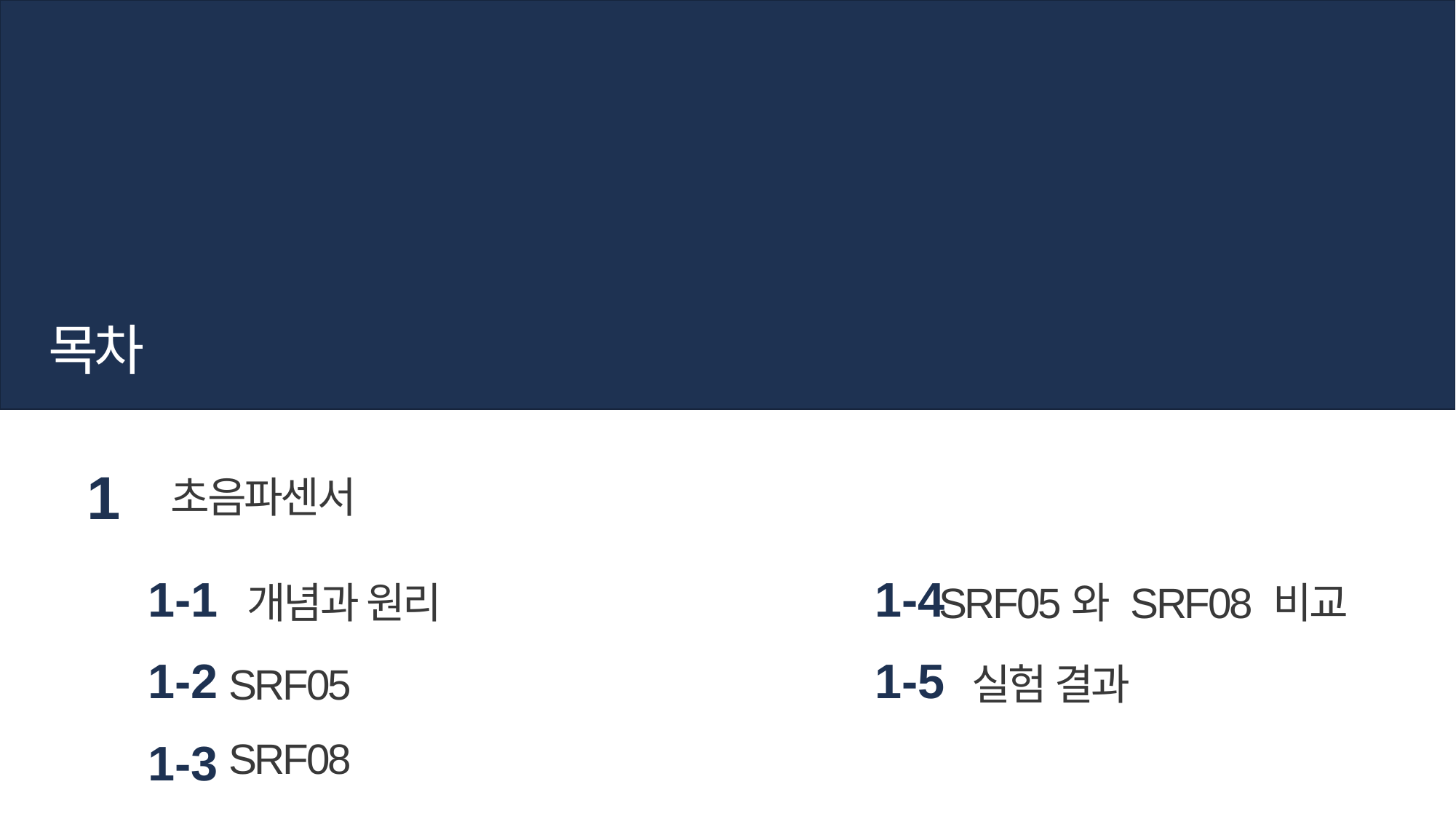

목차
1
초음파센서
1-1
개념과 원리
1-4
SRF05와 SRF08 비교
1-2
SRF05
1-5
실험 결과
1-3
SRF08